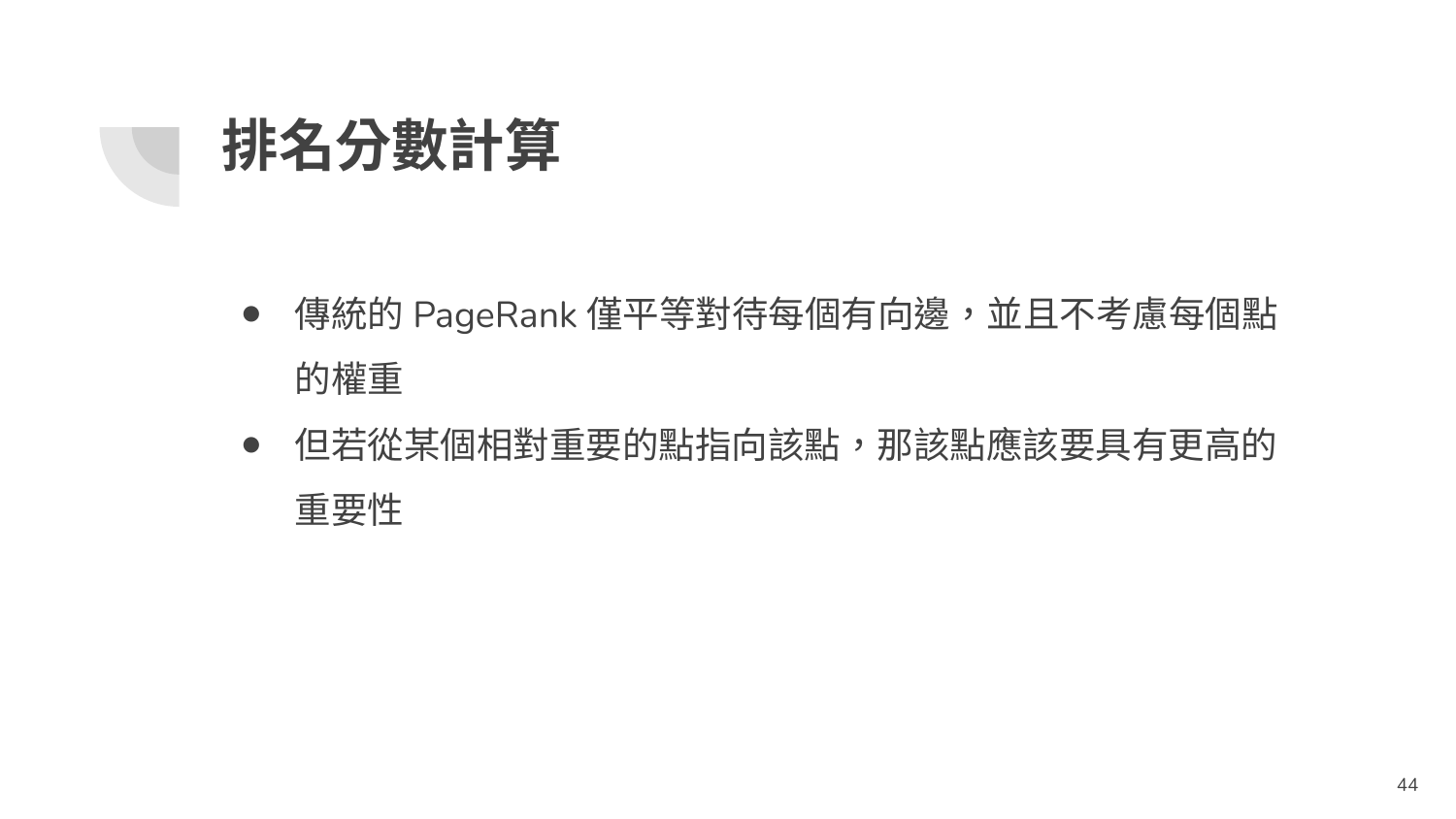

# 排名分數計算
傳統的PageRank僅平等對待每個有向邊，並且不考慮每個點的權重
但若從某個相對重要的點指向該點，那該點應該要具有更高的重要性
44